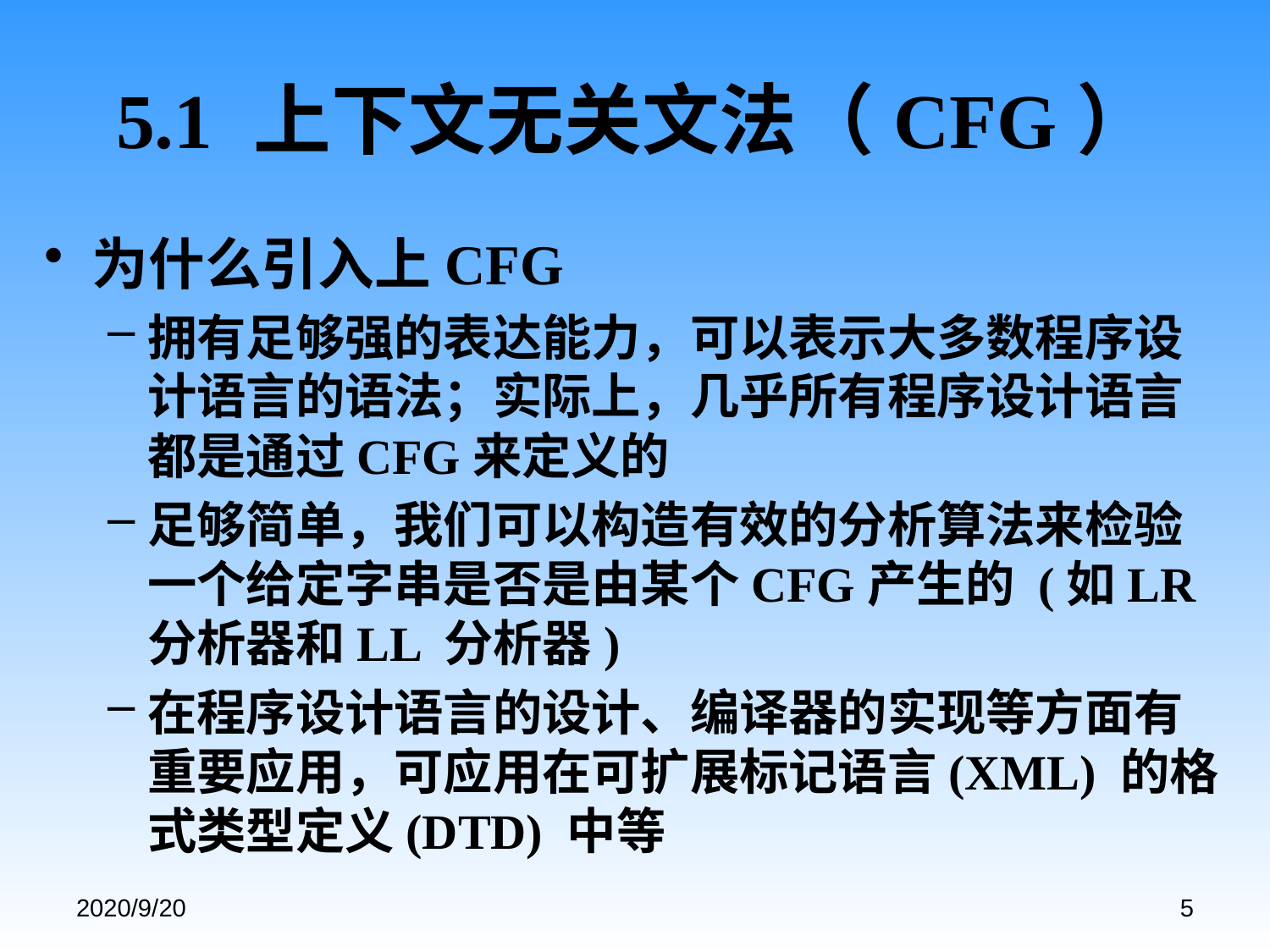

# 5.1 上下文无关文法（CFG）
为什么引入上CFG
拥有足够强的表达能力，可以表示大多数程序设计语言的语法；实际上，几乎所有程序设计语言都是通过CFG来定义的
足够简单，我们可以构造有效的分析算法来检验一个给定字串是否是由某个CFG产生的 (如LR 分析器和LL 分析器)
在程序设计语言的设计、编译器的实现等方面有重要应用，可应用在可扩展标记语言(XML) 的格式类型定义(DTD) 中等
2020/9/20
5